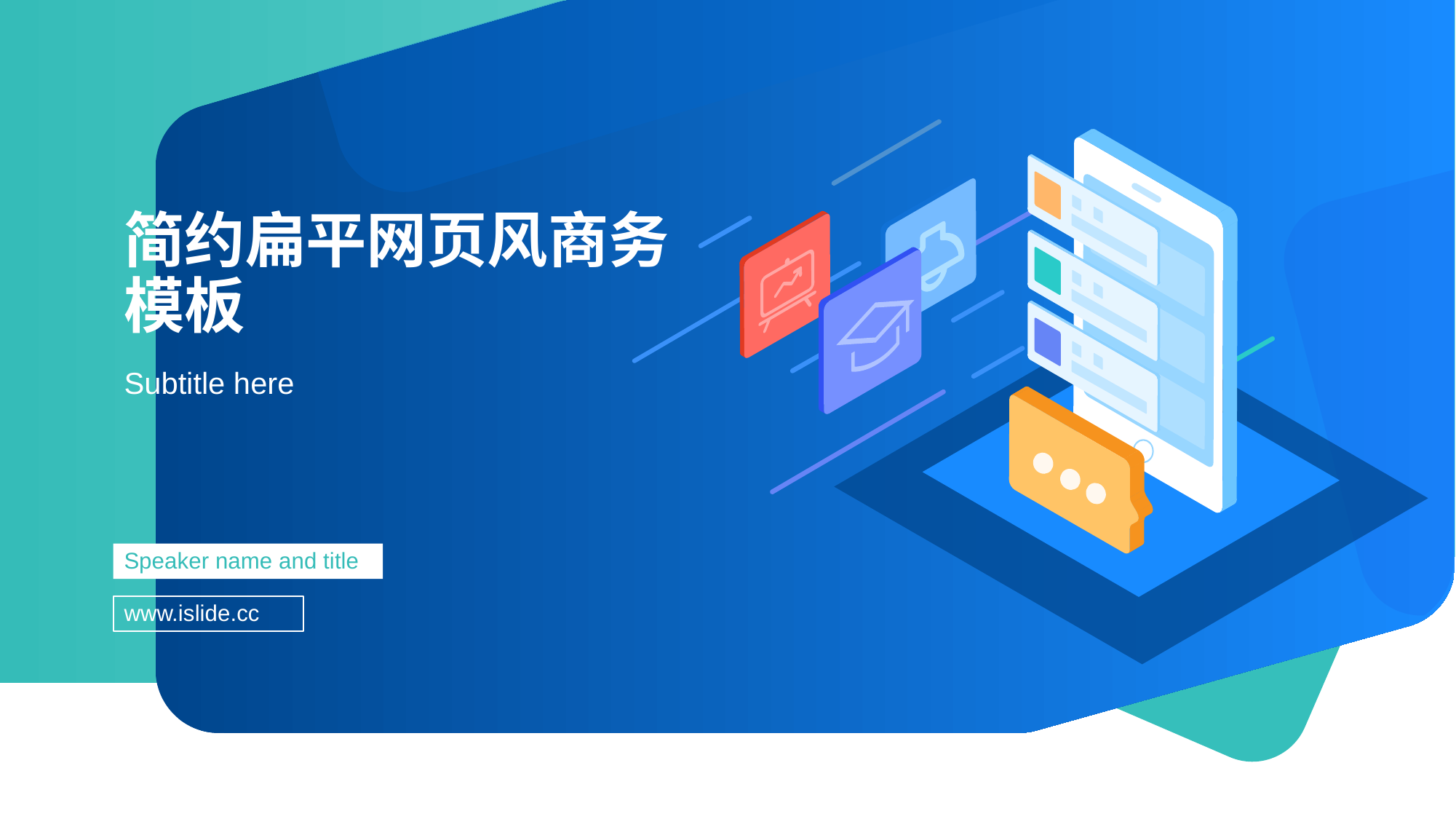

# 简约扁平网页风商务模板
Subtitle here
Speaker name and title
www.islide.cc